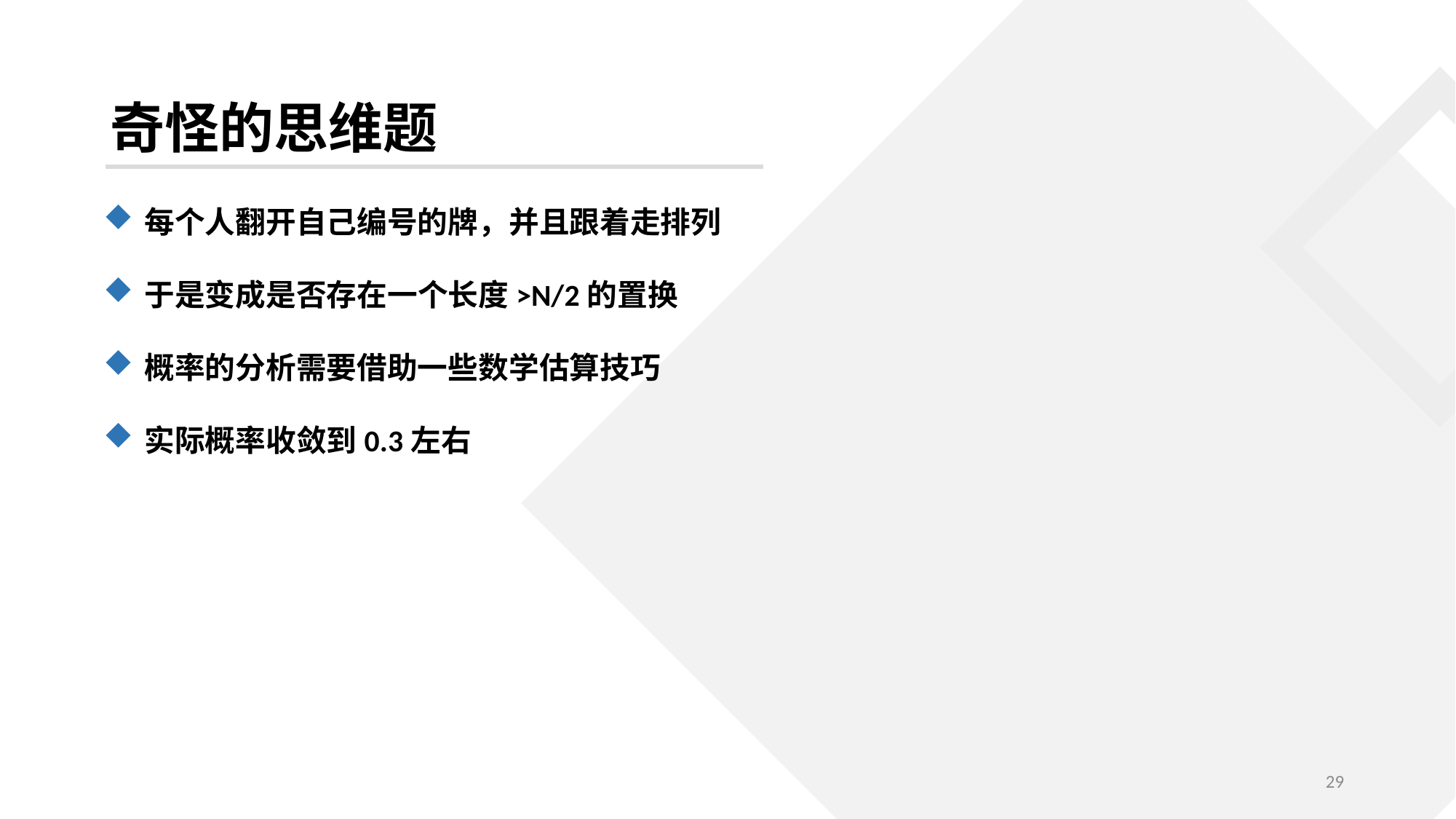

奇怪的思维题
每个人翻开自己编号的牌，并且跟着走排列

于是变成是否存在一个长度>N/2的置换

概率的分析需要借助一些数学估算技巧

实际概率收敛到0.3左右
29